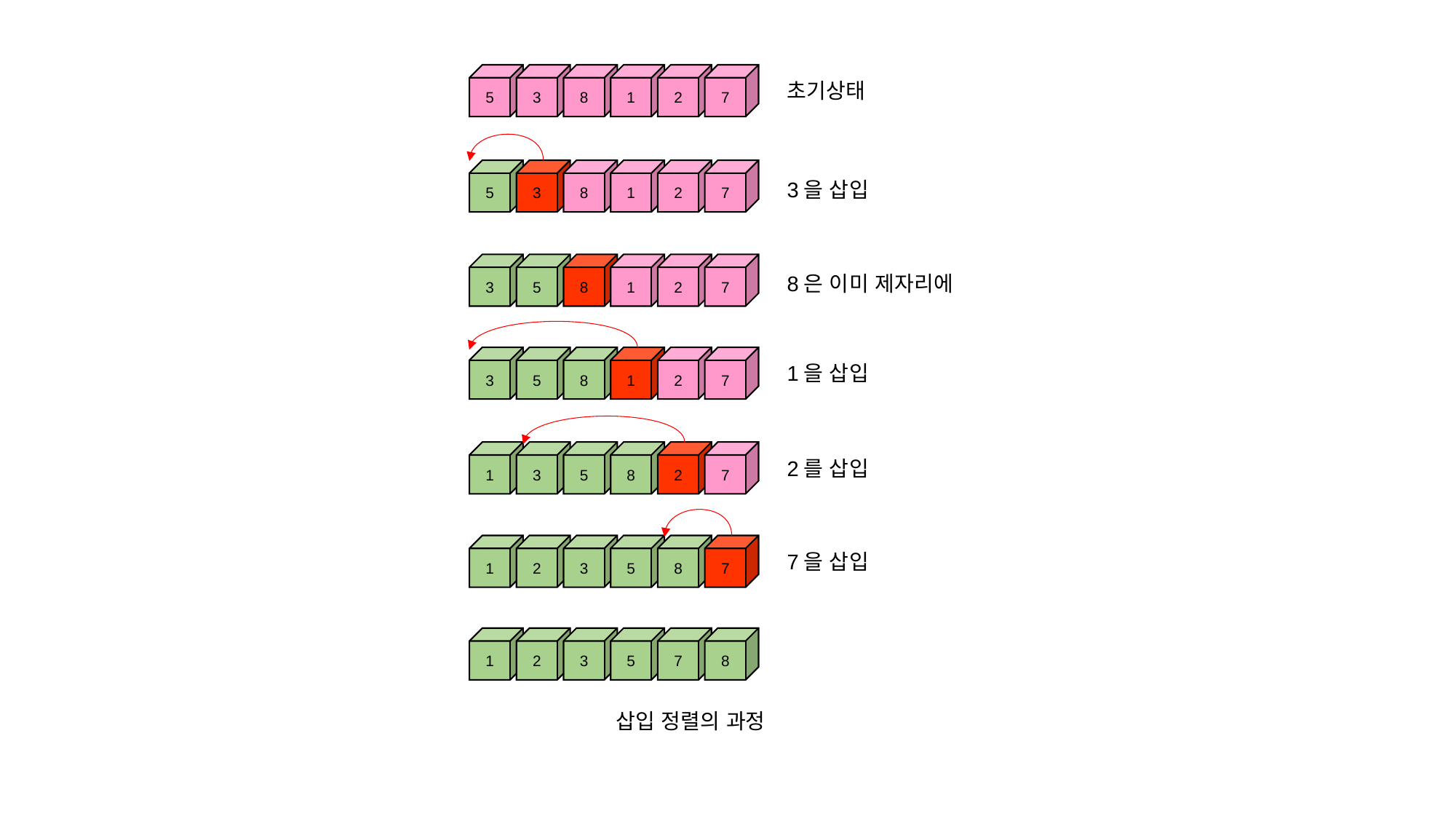

5
3
8
1
2
7
초기상태
5
3
8
1
2
7
3을 삽입
3
5
8
1
2
7
8은 이미 제자리에
3
5
8
1
2
7
1을 삽입
1
3
5
8
2
7
2를 삽입
1
2
3
5
8
7
7을 삽입
1
2
3
5
7
8
삽입 정렬의 과정